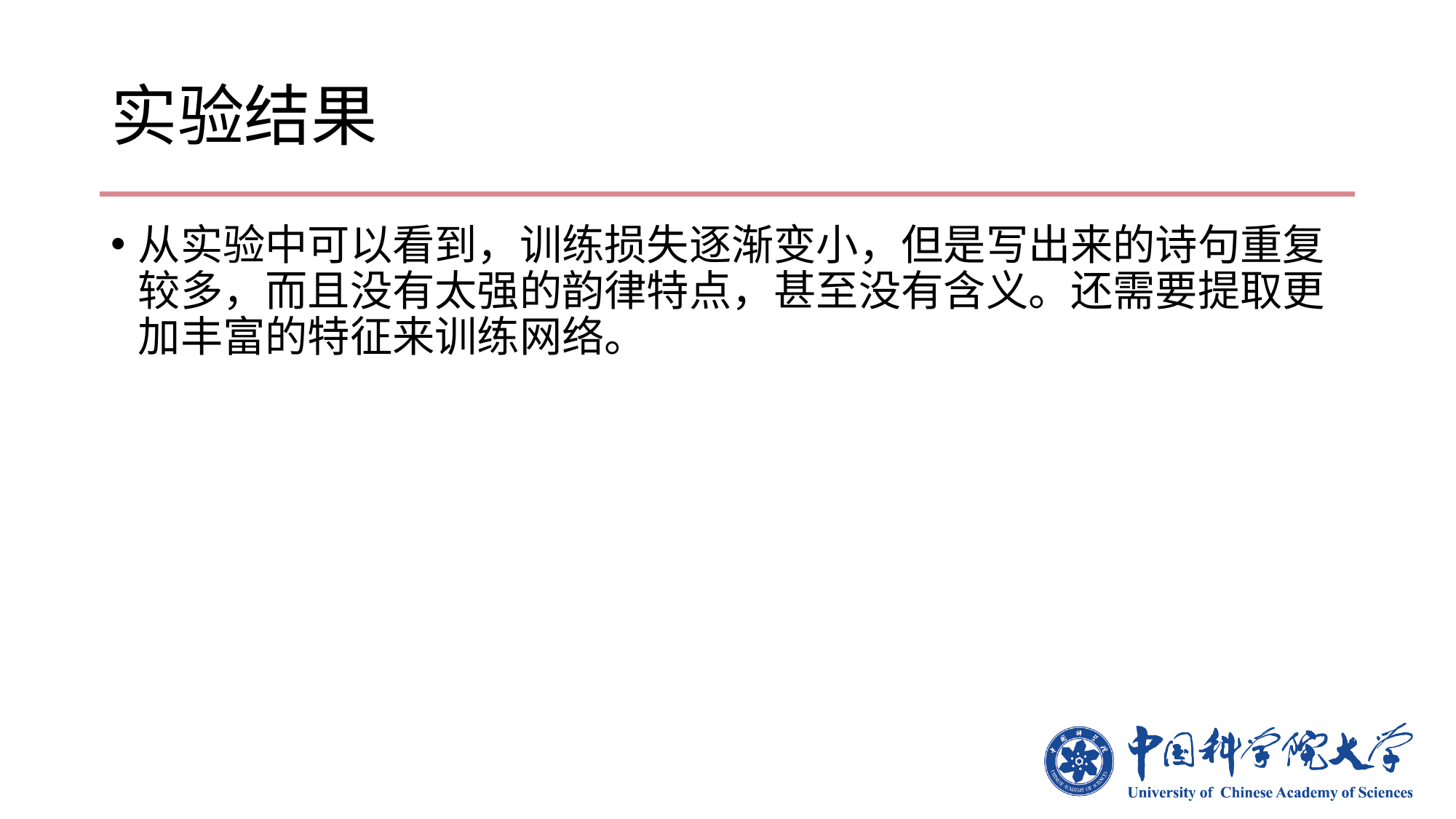

# 实验结果
从实验中可以看到，训练损失逐渐变小，但是写出来的诗句重复较多，而且没有太强的韵律特点，甚至没有含义。还需要提取更加丰富的特征来训练网络。